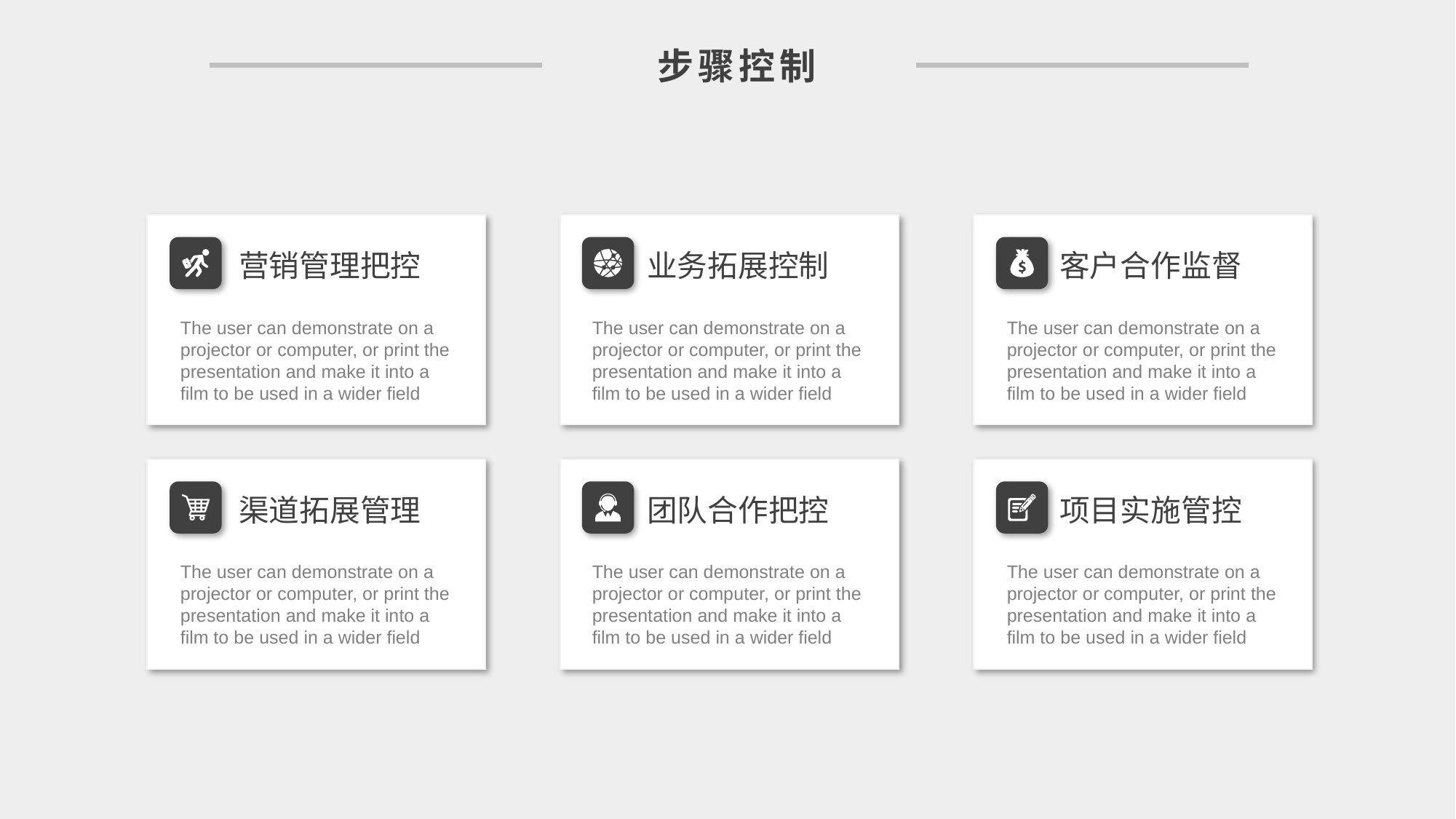

步骤控制

The user can demonstrate on a projector or computer, or print the presentation and make it into a film to be used in a wider field

The user can demonstrate on a projector or computer, or print the presentation and make it into a film to be used in a wider field

The user can demonstrate on a projector or computer, or print the presentation and make it into a film to be used in a wider field
营销管理把控
业务拓展控制
客户合作监督

The user can demonstrate on a projector or computer, or print the presentation and make it into a film to be used in a wider field

The user can demonstrate on a projector or computer, or print the presentation and make it into a film to be used in a wider field

The user can demonstrate on a projector or computer, or print the presentation and make it into a film to be used in a wider field
渠道拓展管理
团队合作把控
项目实施管控